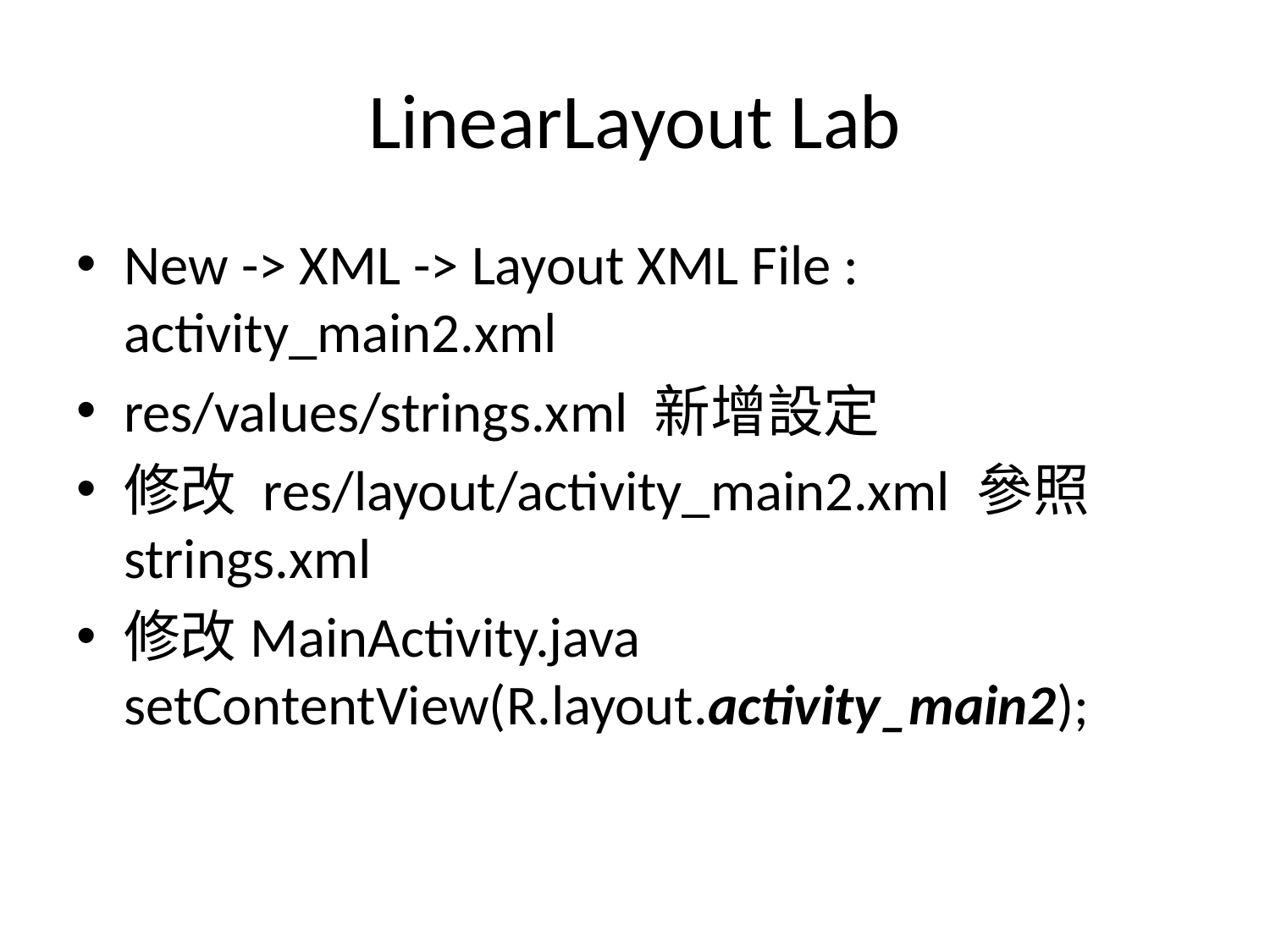

# LinearLayout Lab
New -> XML -> Layout XML File : activity_main2.xml
res/values/strings.xml 新增設定
修改 res/layout/activity_main2.xml 參照 strings.xml
修改MainActivity.java
setContentView(R.layout.activity_main2);